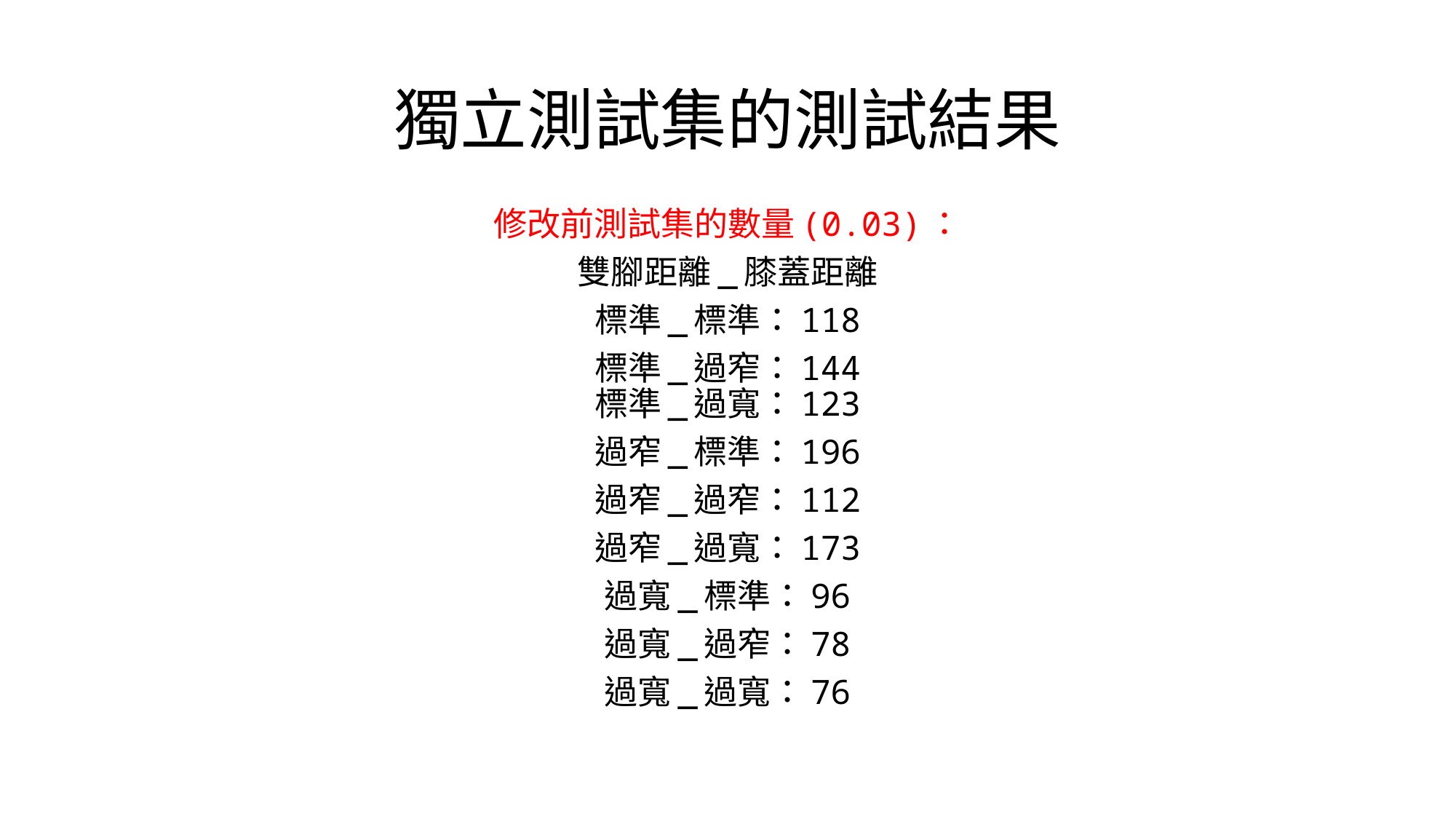

# 獨立測試集的測試結果
修改前測試集的數量(0.03)：
雙腳距離_膝蓋距離
標準_標準：118
標準_過窄：144
標準_過寬：123
過窄_標準：196
過窄_過窄：112
過窄_過寬：173
過寬_標準：96
過寬_過窄：78
過寬_過寬：76